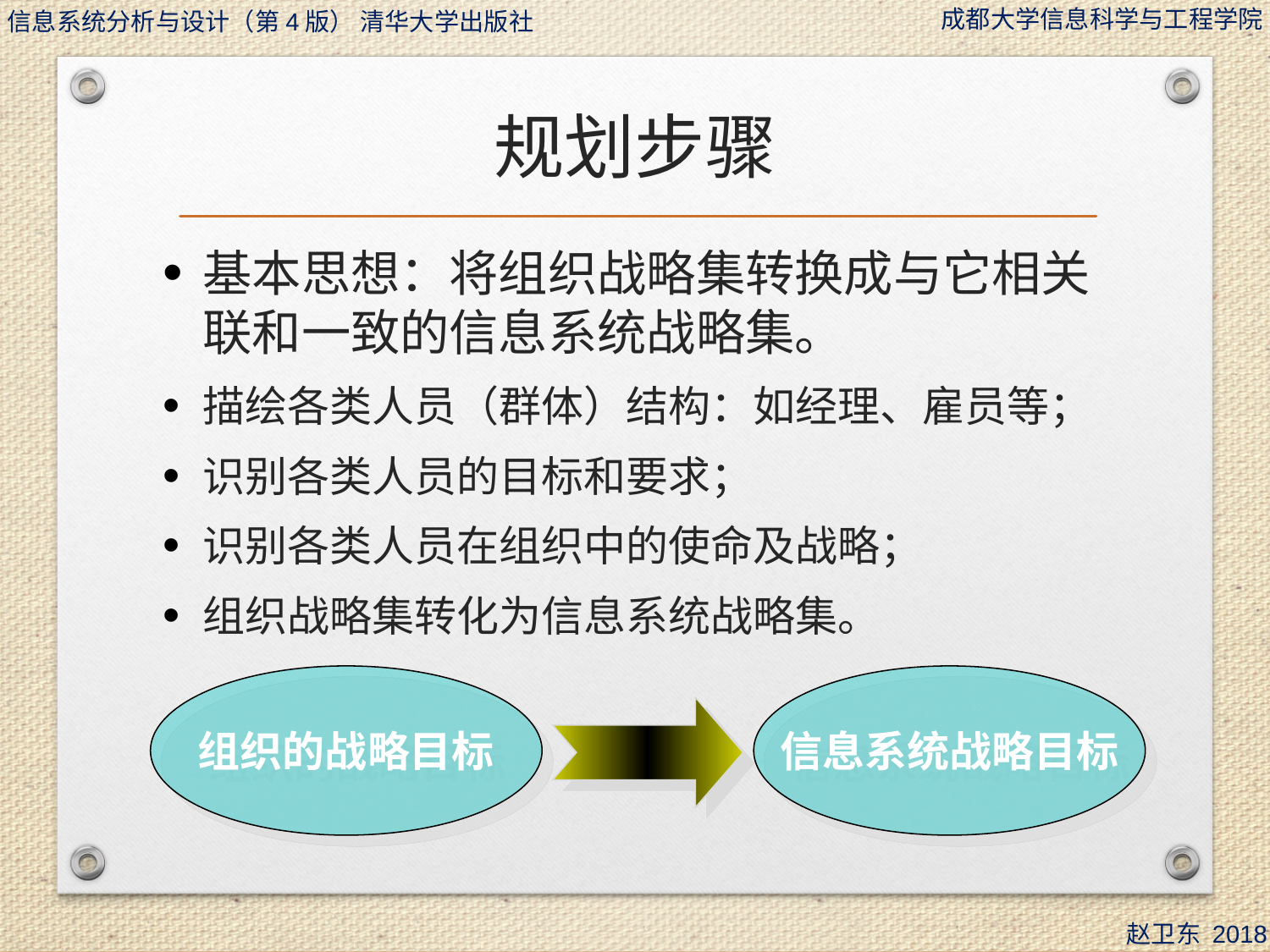

# 规划步骤
基本思想：将组织战略集转换成与它相关联和一致的信息系统战略集。
描绘各类人员（群体）结构：如经理、雇员等；
识别各类人员的目标和要求；
识别各类人员在组织中的使命及战略；
组织战略集转化为信息系统战略集。
组织的战略目标
信息系统战略目标